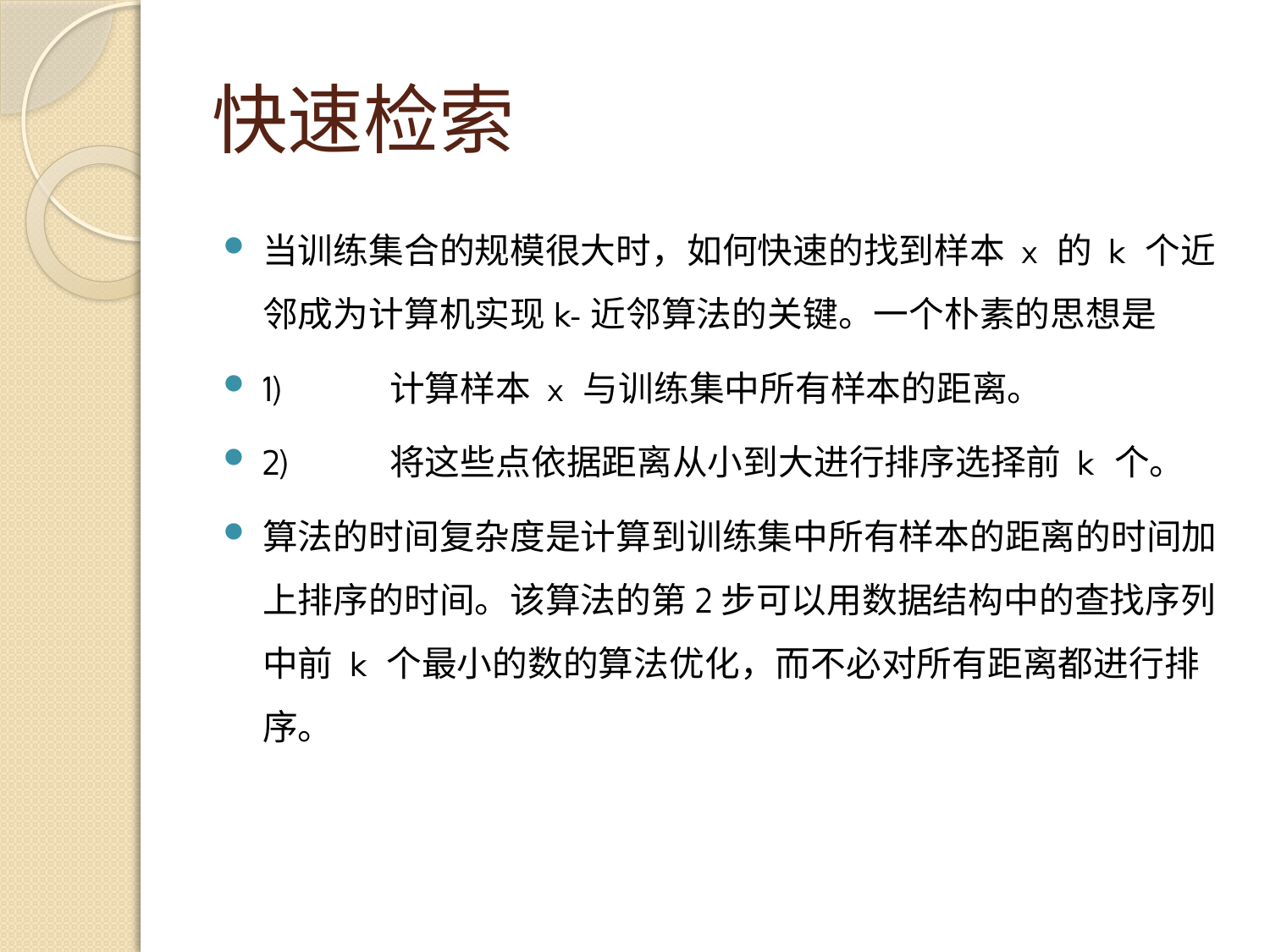

# 快速检索
当训练集合的规模很大时，如何快速的找到样本 x 的 k 个近邻成为计算机实现k-近邻算法的关键。一个朴素的思想是
1)	计算样本 x 与训练集中所有样本的距离。
2)	将这些点依据距离从小到大进行排序选择前 k 个。
算法的时间复杂度是计算到训练集中所有样本的距离的时间加上排序的时间。该算法的第2步可以用数据结构中的查找序列中前 k 个最小的数的算法优化，而不必对所有距离都进行排序。